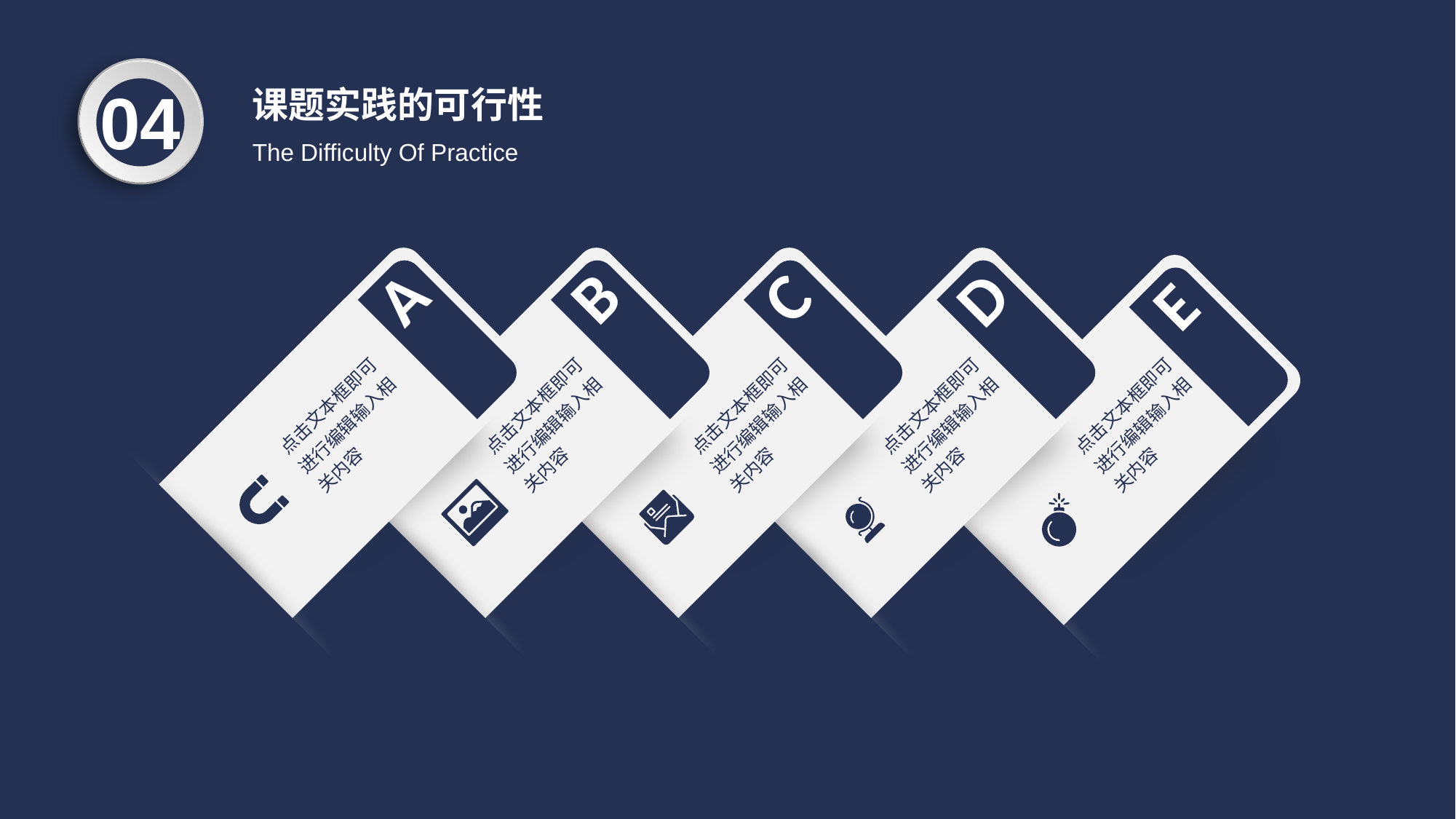

04
课题实践的可行性
The Difficulty Of Practice
C
B
A
D

E

点击文本框即可进行编辑输入相关内容
点击文本框即可进行编辑输入相关内容
点击文本框即可进行编辑输入相关内容
点击文本框即可进行编辑输入相关内容
点击文本框即可进行编辑输入相关内容